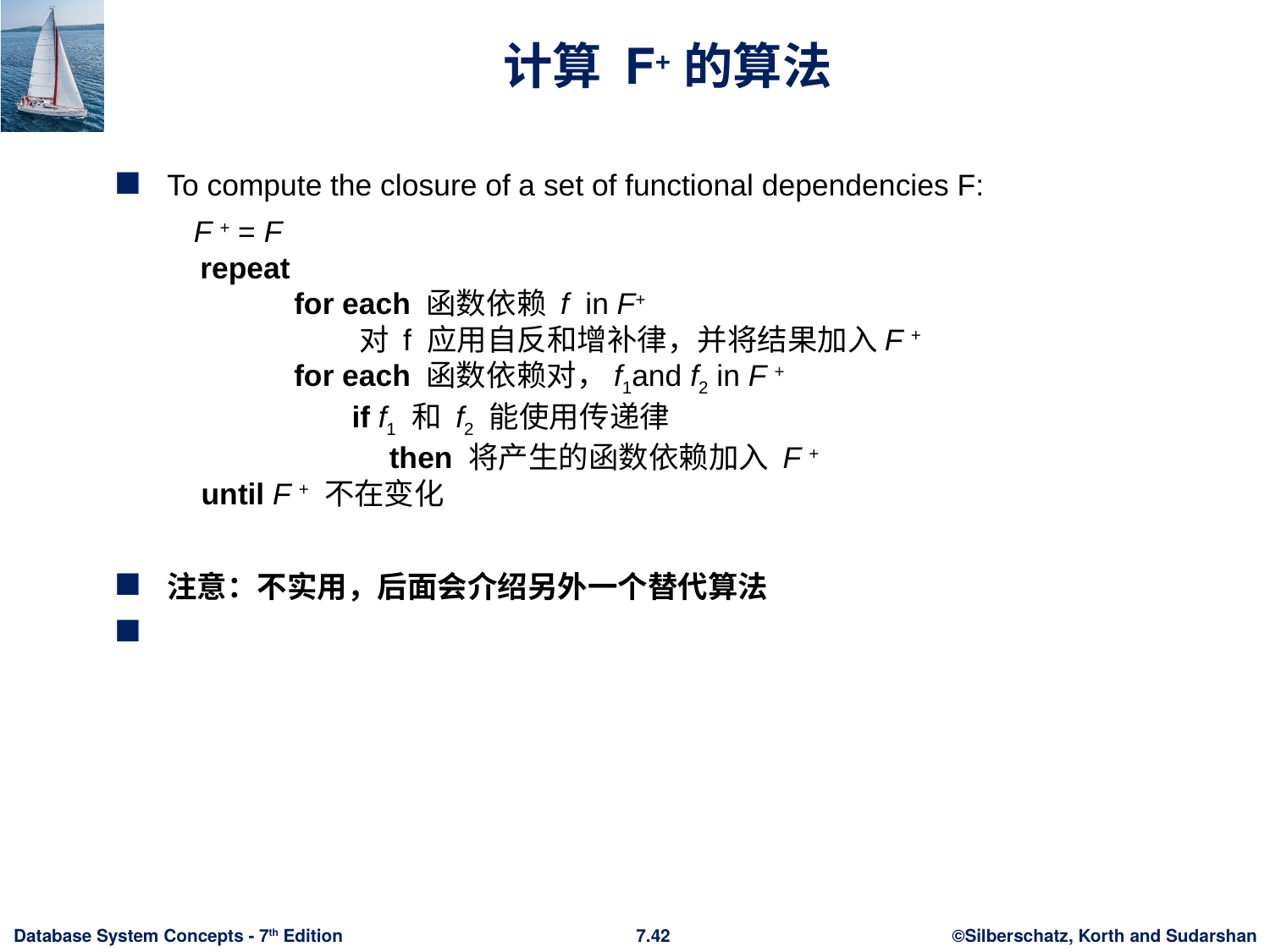

# 计算 F+的算法
To compute the closure of a set of functional dependencies F:
         F + = F
    repeat
	for each 函数依赖 f  in F+
	       对 f 应用自反和增补律，并将结果加入F +
	for each 函数依赖对，f1and f2 in F +
	       if f1 和 f2 能使用传递律
	             then 将产生的函数依赖加入 F +
       until F + 不在变化

注意：不实用，后面会介绍另外一个替代算法